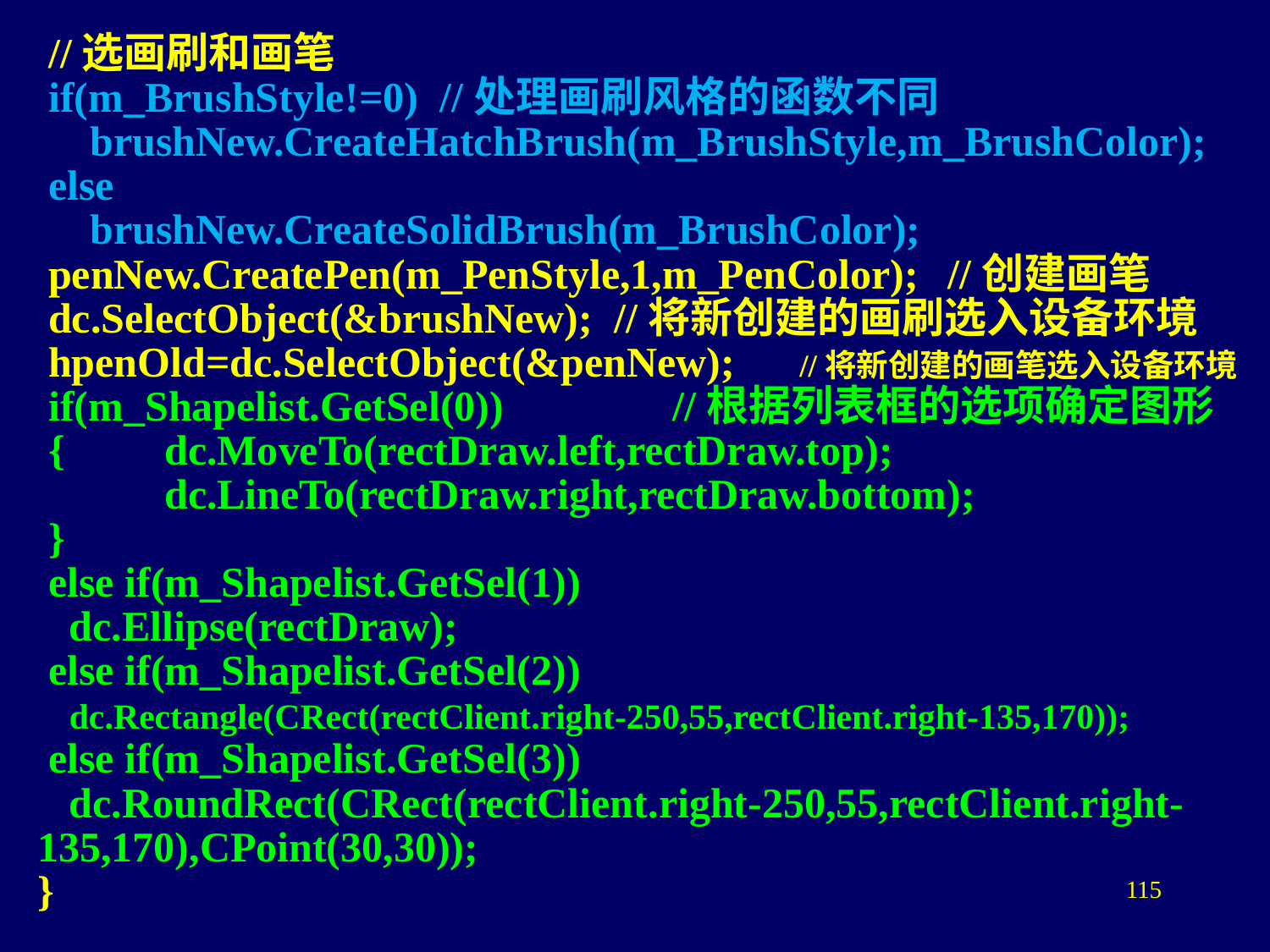

//选画刷和画笔
 if(m_BrushStyle!=0)  //处理画刷风格的函数不同
     brushNew.CreateHatchBrush(m_BrushStyle,m_BrushColor);
 else
     brushNew.CreateSolidBrush(m_BrushColor);
 penNew.CreatePen(m_PenStyle,1,m_PenColor);	  //创建画笔
 dc.SelectObject(&brushNew);  //将新创建的画刷选入设备环境
 hpenOld=dc.SelectObject(&penNew);	//将新创建的画笔选入设备环境
 if(m_Shapelist.GetSel(0))		//根据列表框的选项确定图形
 {	dc.MoveTo(rectDraw.left,rectDraw.top);
	dc.LineTo(rectDraw.right,rectDraw.bottom);
 }
 else if(m_Shapelist.GetSel(1))
   dc.Ellipse(rectDraw);
 else if(m_Shapelist.GetSel(2))
   dc.Rectangle(CRect(rectClient.right-250,55,rectClient.right-135,170));
 else if(m_Shapelist.GetSel(3))
   dc.RoundRect(CRect(rectClient.right-250,55,rectClient.right-135,170),CPoint(30,30));
}
115